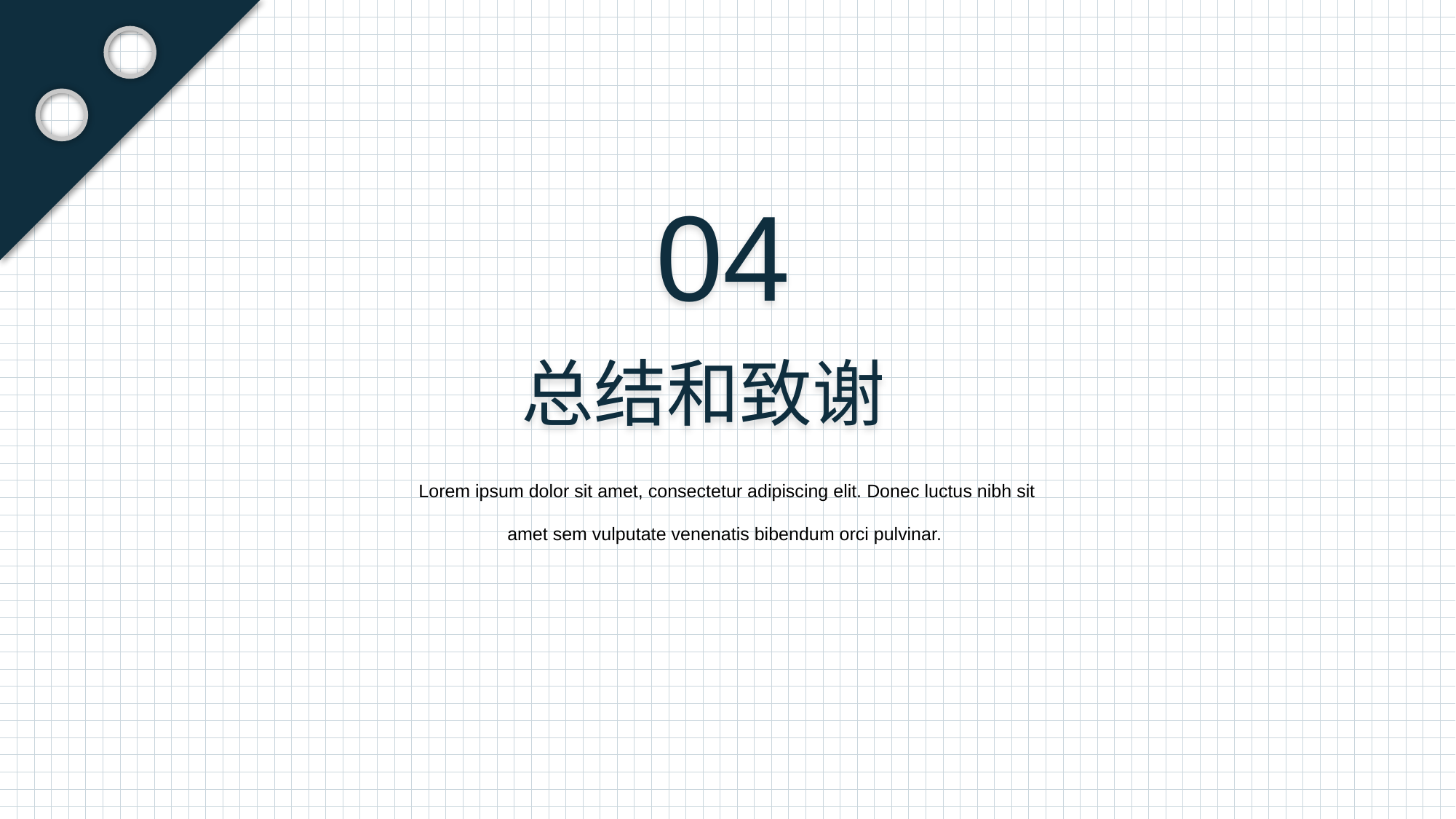

04
总结和致谢
Lorem ipsum dolor sit amet, consectetur adipiscing elit. Donec luctus nibh sit amet sem vulputate venenatis bibendum orci pulvinar.